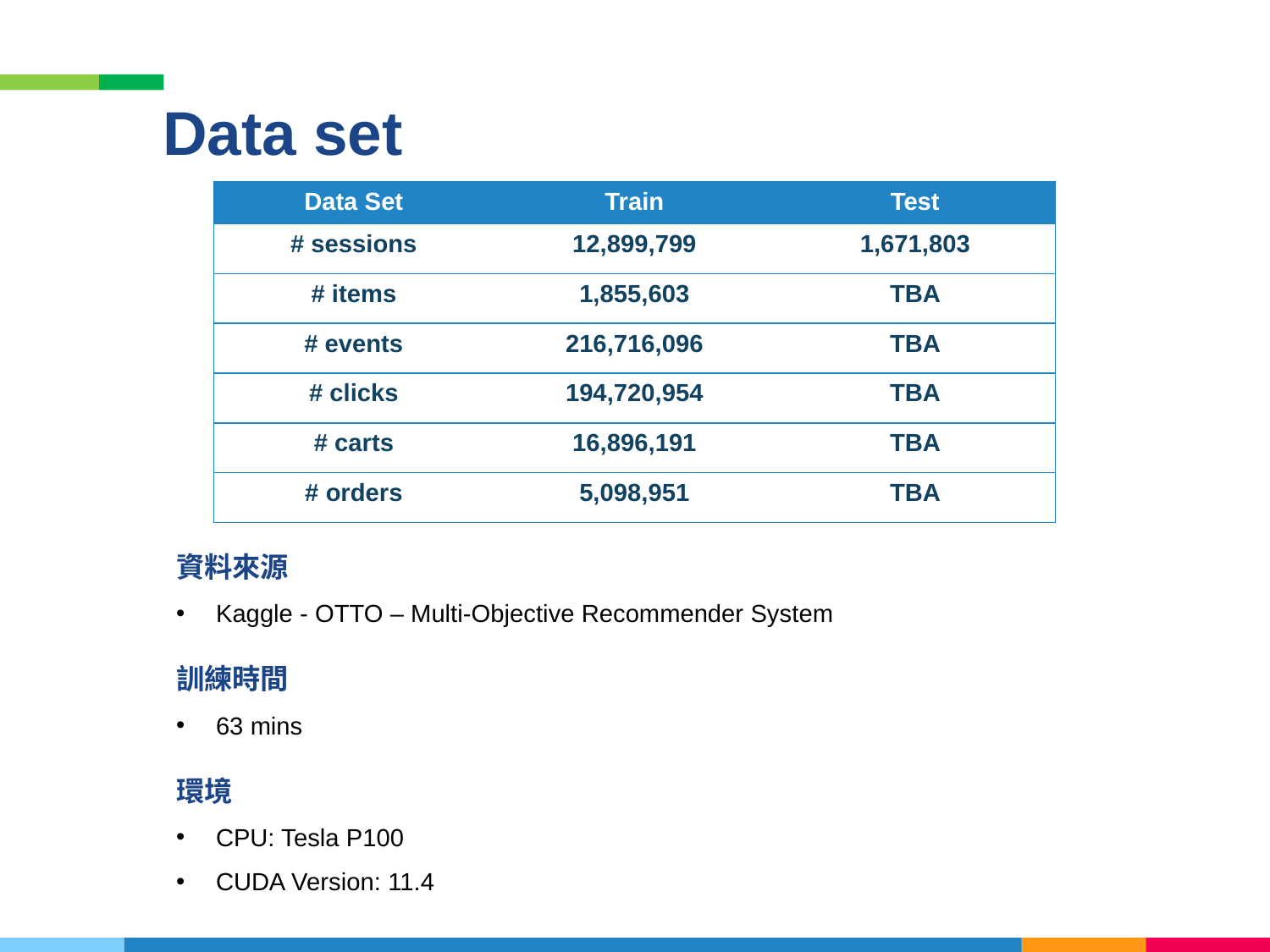

Data set
| Data Set | Train | Test |
| --- | --- | --- |
| # sessions | 12,899,799 | 1,671,803 |
| # items | 1,855,603 | TBA |
| # events | 216,716,096 | TBA |
| # clicks | 194,720,954 | TBA |
| # carts | 16,896,191 | TBA |
| # orders | 5,098,951 | TBA |
資料來源
Kaggle - OTTO – Multi-Objective Recommender System
訓練時間
63 mins
環境
CPU: Tesla P100
CUDA Version: 11.4